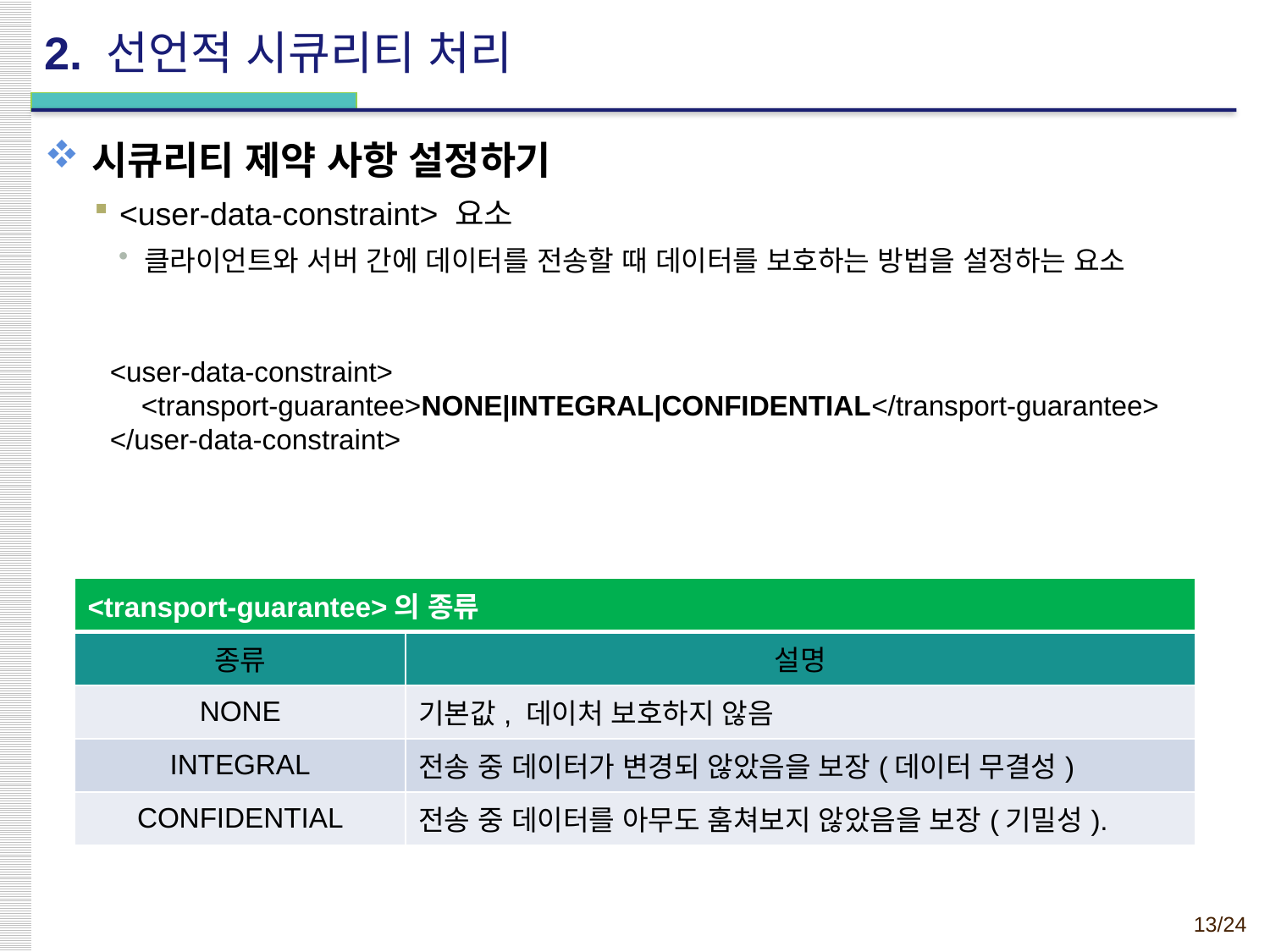

# 2. 선언적 시큐리티 처리
시큐리티 제약 사항 설정하기
<user-data-constraint> 요소
클라이언트와 서버 간에 데이터를 전송할 때 데이터를 보호하는 방법을 설정하는 요소
<user-data-constraint>
    <transport-guarantee>NONE|INTEGRAL|CONFIDENTIAL</transport-guarantee>
</user-data-constraint>

| <transport-guarantee>의 종류 |  |
| --- | --- |
| 종류 | 설명 |
| NONE | 기본값, 데이처 보호하지 않음 |
| INTEGRAL | 전송 중 데이터가 변경되 않았음을 보장(데이터 무결성) |
| CONFIDENTIAL | 전송 중 데이터를 아무도 훔쳐보지 않았음을 보장(기밀성). |